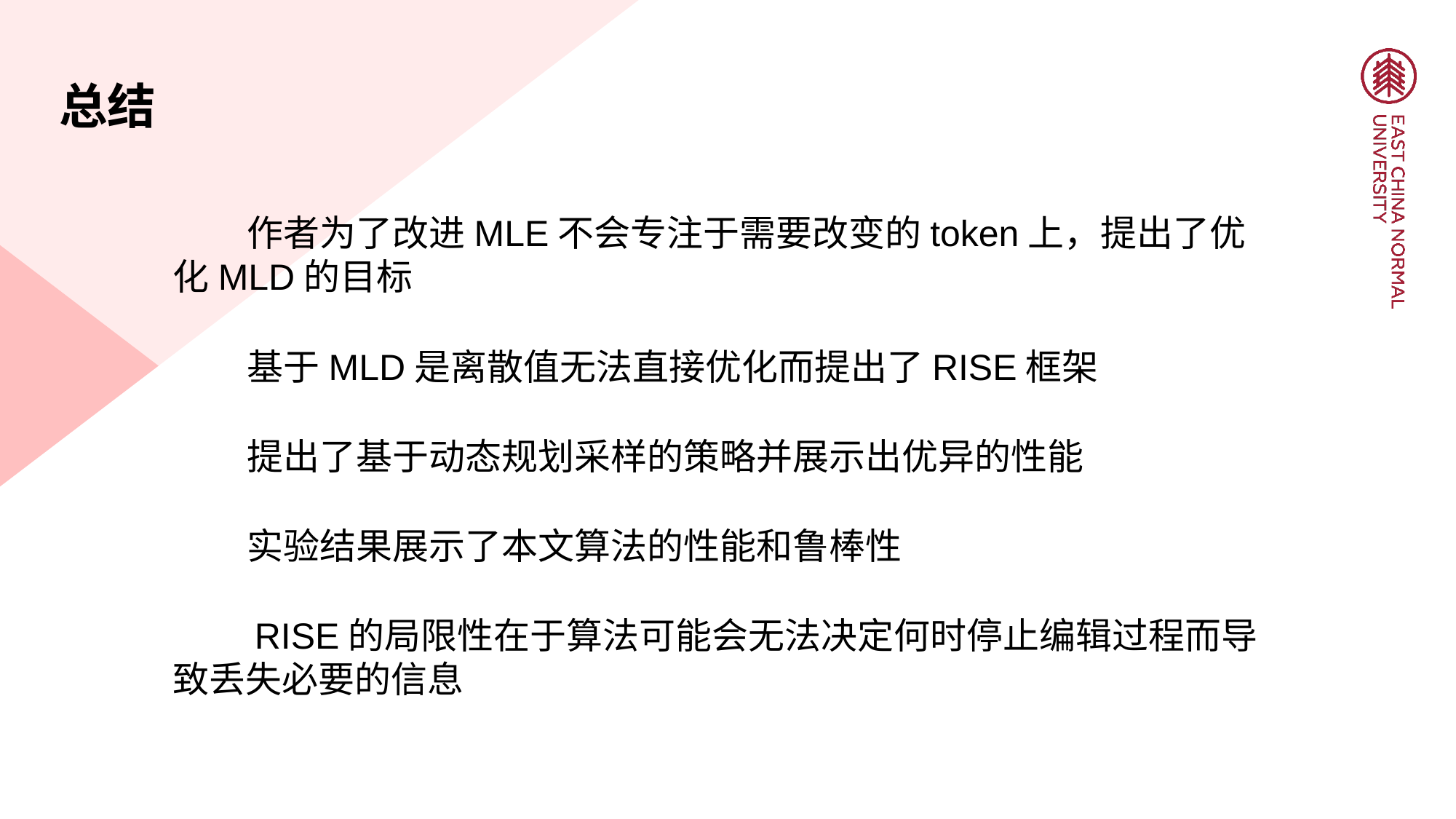

总结
        作者为了改进MLE不会专注于需要改变的token上，提出了优化MLD的目标
        基于MLD是离散值无法直接优化而提出了RISE框架
        提出了基于动态规划采样的策略并展示出优异的性能
        实验结果展示了本文算法的性能和鲁棒性
        RISE的局限性在于算法可能会无法决定何时停止编辑过程而导致丢失必要的信息